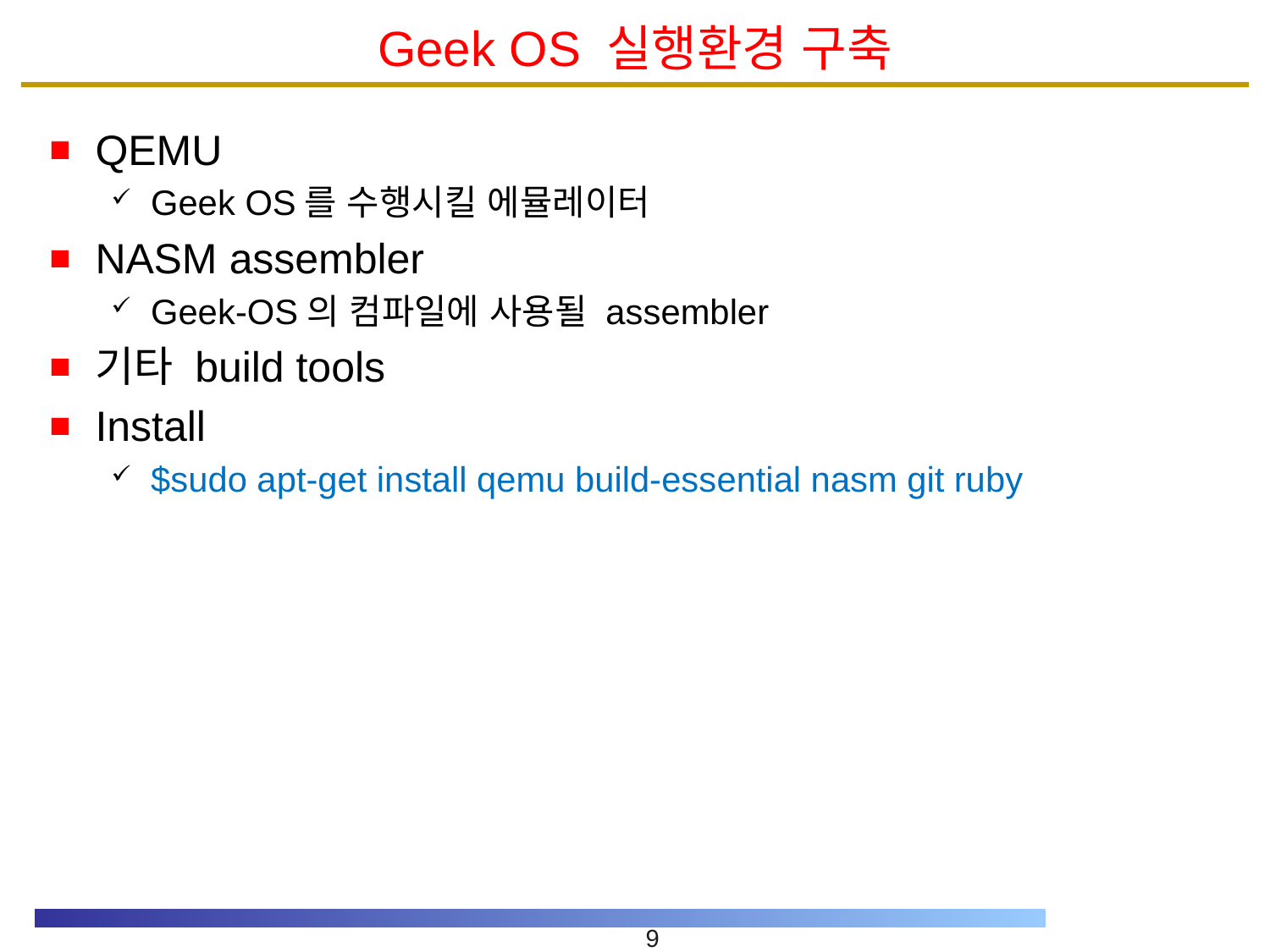

# Geek OS 실행환경 구축
QEMU
Geek OS를 수행시킬 에뮬레이터
NASM assembler
Geek-OS의 컴파일에 사용될 assembler
기타 build tools
Install
$sudo apt-get install qemu build-essential nasm git ruby

9